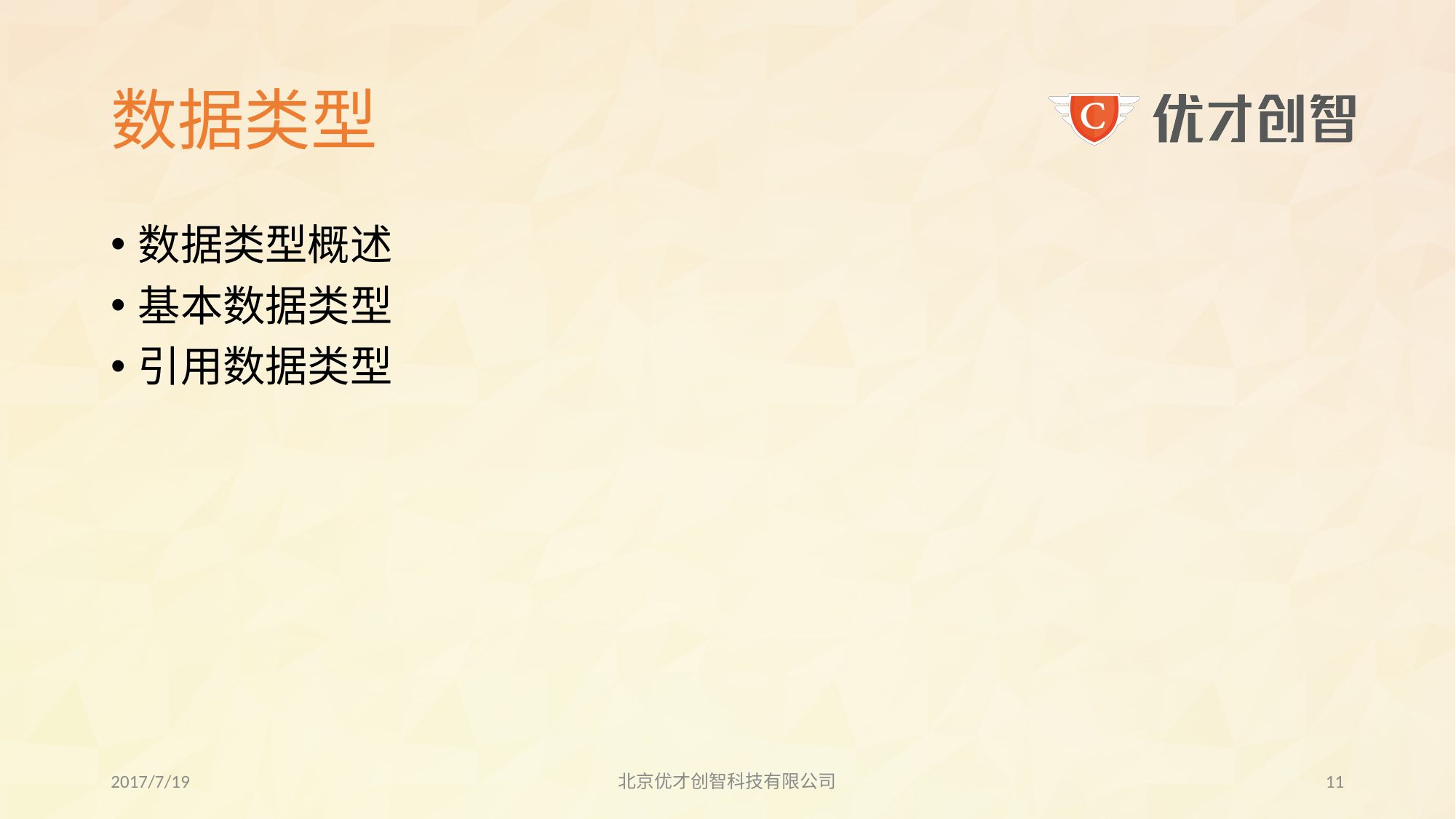

# 数据类型
数据类型概述
基本数据类型
引用数据类型
2017/7/19
北京优才创智科技有限公司
11